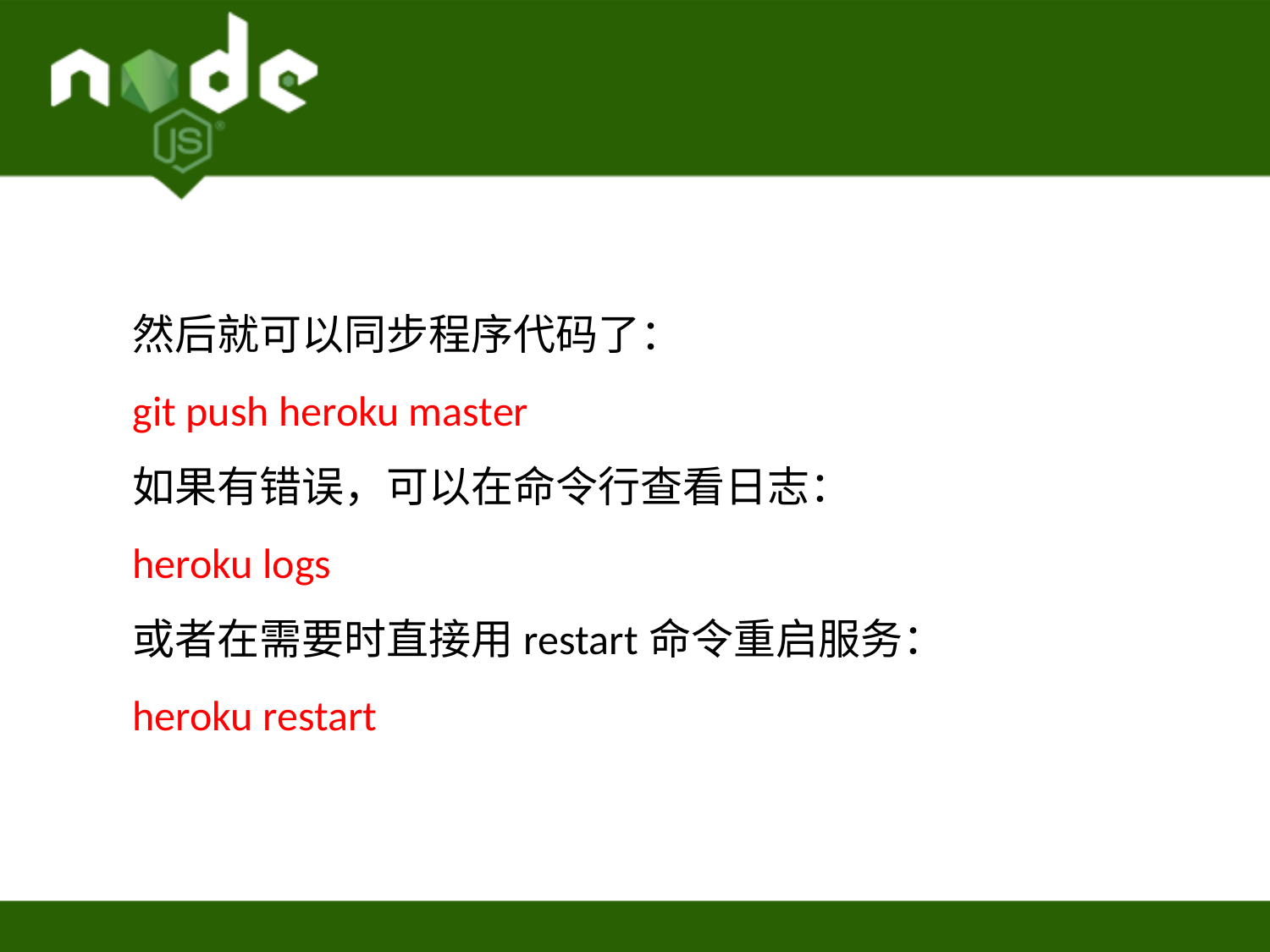

然后就可以同步程序代码了：
git push heroku master
如果有错误，可以在命令行查看日志：
heroku logs
或者在需要时直接用restart命令重启服务：
heroku restart